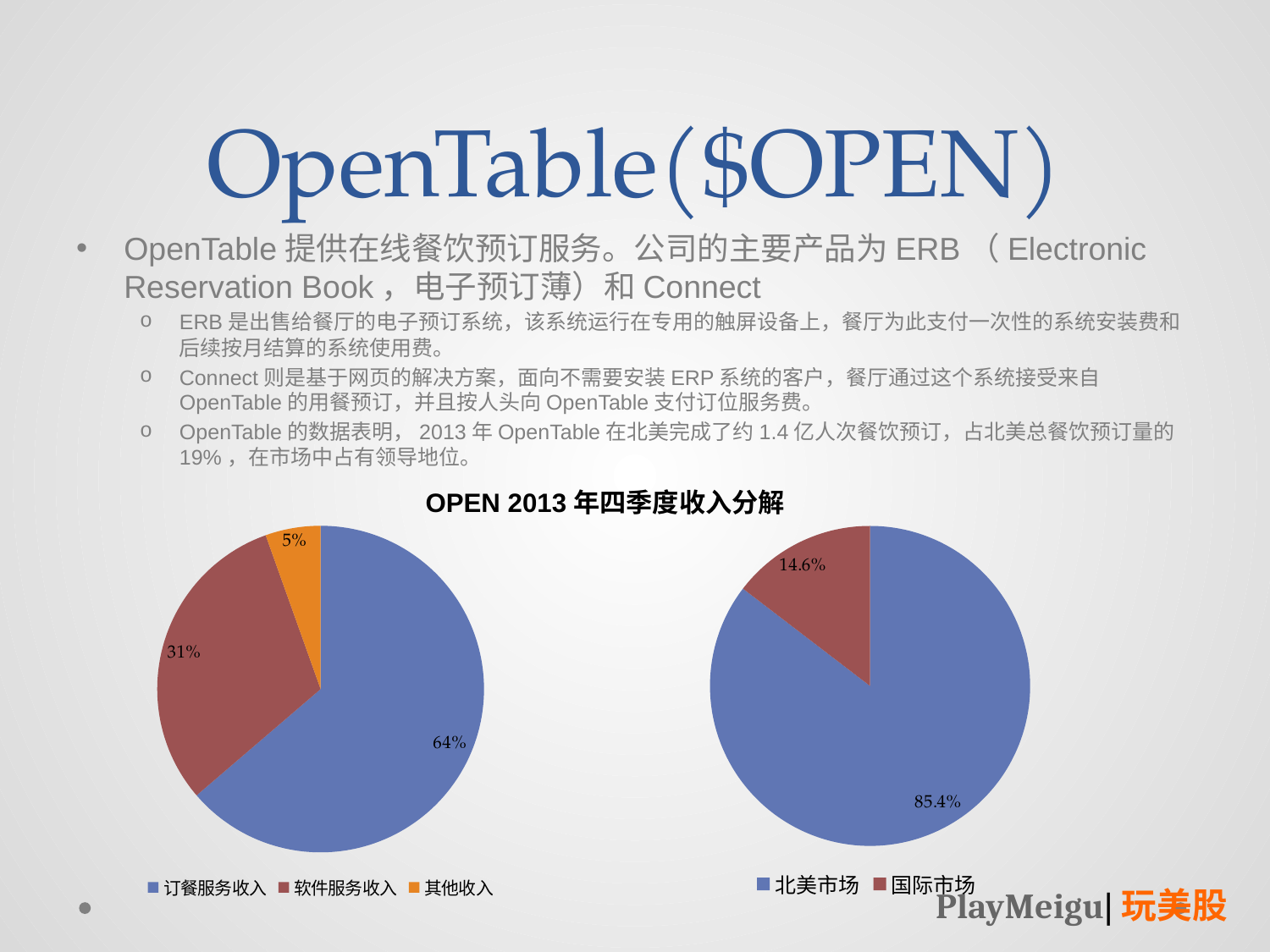

# OpenTable($OPEN)
OpenTable提供在线餐饮预订服务。公司的主要产品为ERB（Electronic Reservation Book，电子预订薄）和Connect
ERB是出售给餐厅的电子预订系统，该系统运行在专用的触屏设备上，餐厅为此支付一次性的系统安装费和后续按月结算的系统使用费。
Connect则是基于网页的解决方案，面向不需要安装ERP系统的客户，餐厅通过这个系统接受来自OpenTable的用餐预订，并且按人头向OpenTable支付订位服务费。
OpenTable的数据表明，2013年OpenTable在北美完成了约1.4亿人次餐饮预订，占北美总餐饮预订量的19%，在市场中占有领导地位。
OPEN 2013年四季度收入分解

### Chart

| Category |  |
|---|---|
| 订餐服务收入 | 0.6371446103497653 |
| 软件服务收入 | 0.3082987783335504 |
| 其他收入 | 0.054556611316684975 |

### Chart

| Category |  |
|---|---|
| 北美市场 | 0.8540000000000003 |
| 国际市场 | 0.14600000000000007 |
PlayMeigu|玩美股